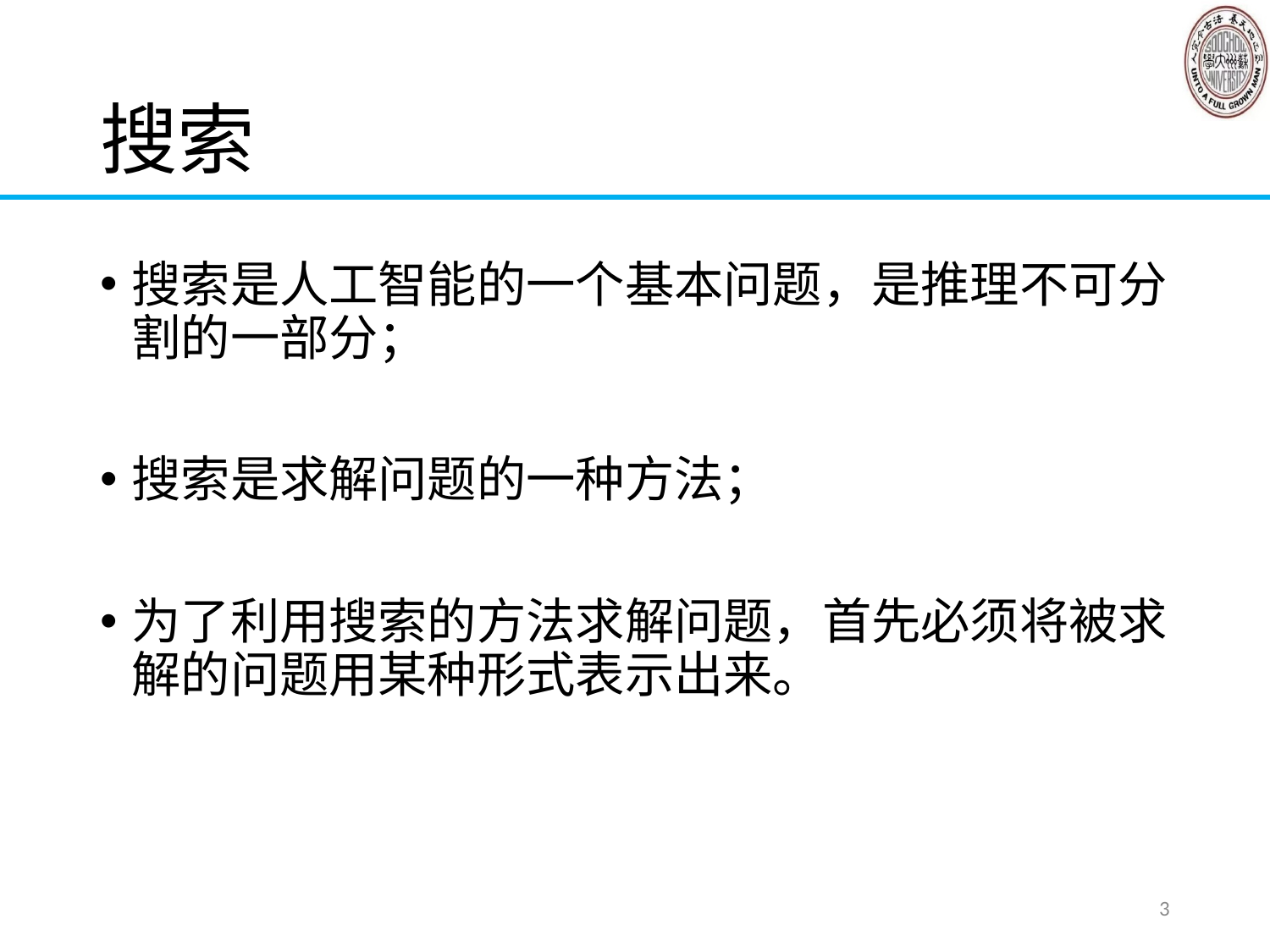

# 搜索
搜索是人工智能的一个基本问题，是推理不可分割的一部分；

搜索是求解问题的一种方法；

为了利用搜索的方法求解问题，首先必须将被求解的问题用某种形式表示出来。

3